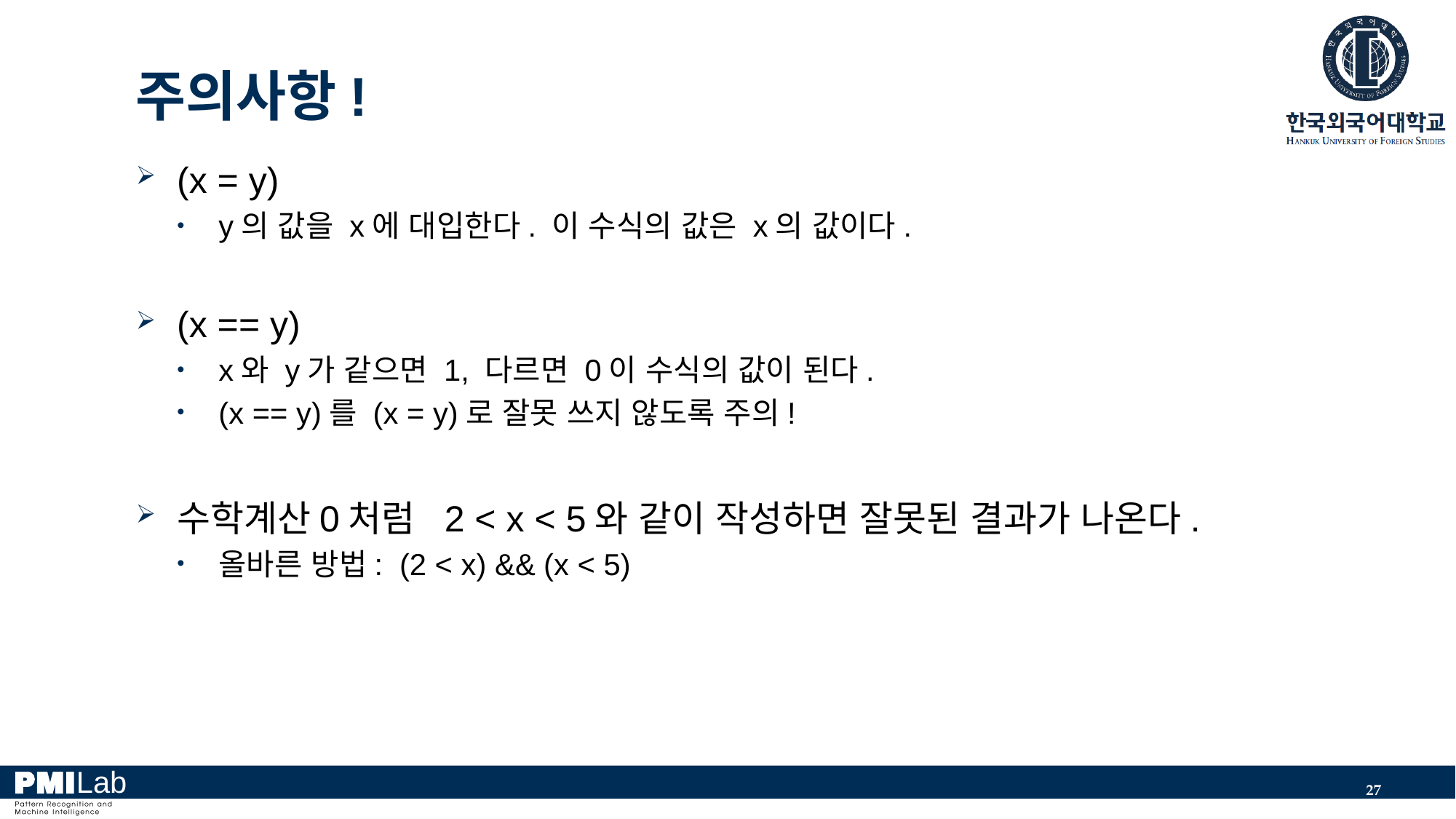

# 주의사항!
(x = y)
y의 값을 x에 대입한다. 이 수식의 값은 x의 값이다.

(x == y)
x와 y가 같으면 1, 다르면 0이 수식의 값이 된다.
(x == y)를 (x = y)로 잘못 쓰지 않도록 주의!

수학계산0처럼  2 < x < 5와 같이 작성하면 잘못된 결과가 나온다.
올바른 방법:  (2 < x) && (x < 5)
27